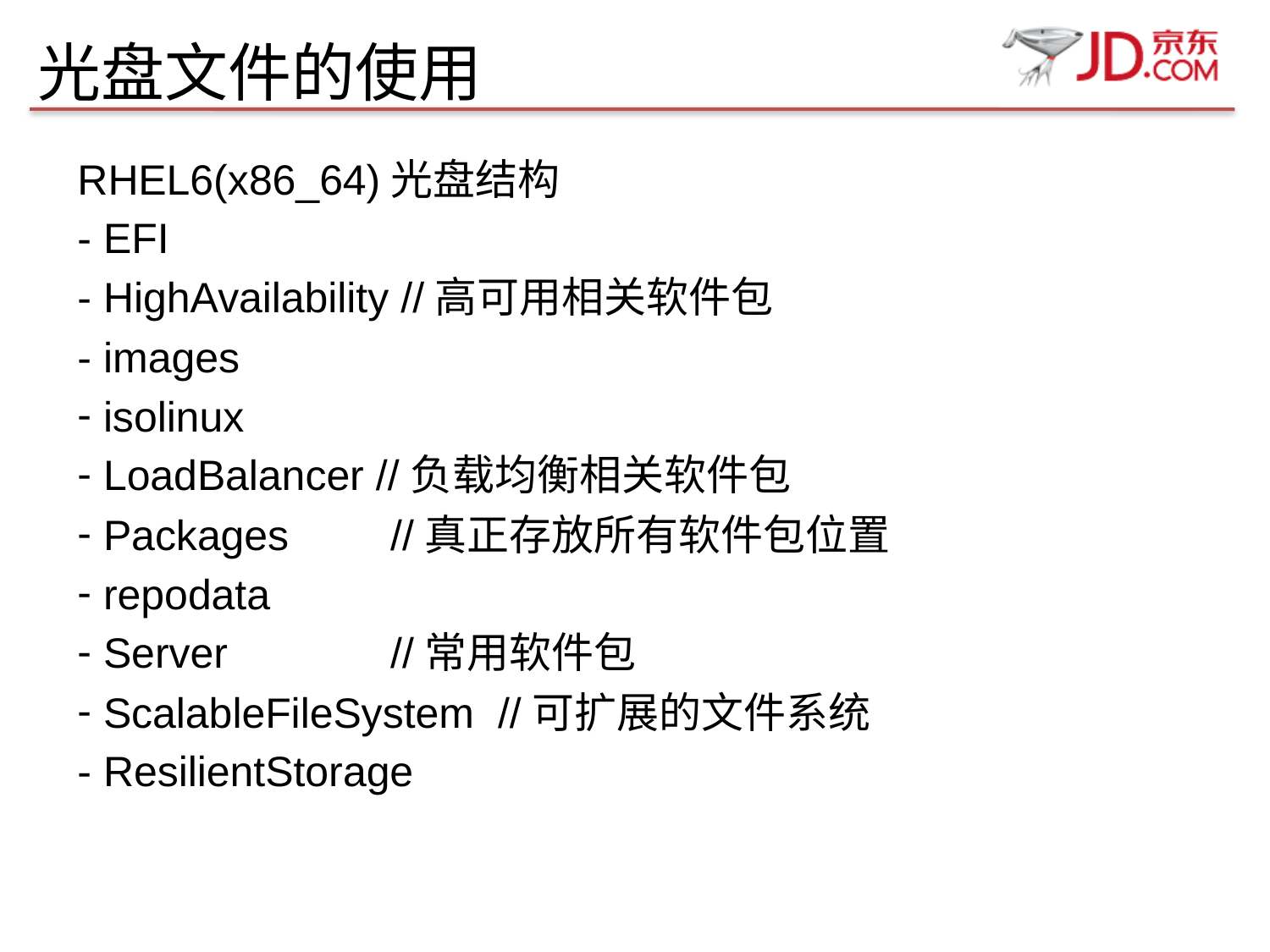

# 光盘文件的使用
RHEL6(x86_64)光盘结构
- EFI
- HighAvailability //高可用相关软件包
- images
 isolinux
 LoadBalancer //负载均衡相关软件包
 Packages	     //真正存放所有软件包位置
 repodata
 Server	     //常用软件包
 ScalableFileSystem  //可扩展的文件系统
- ResilientStorage